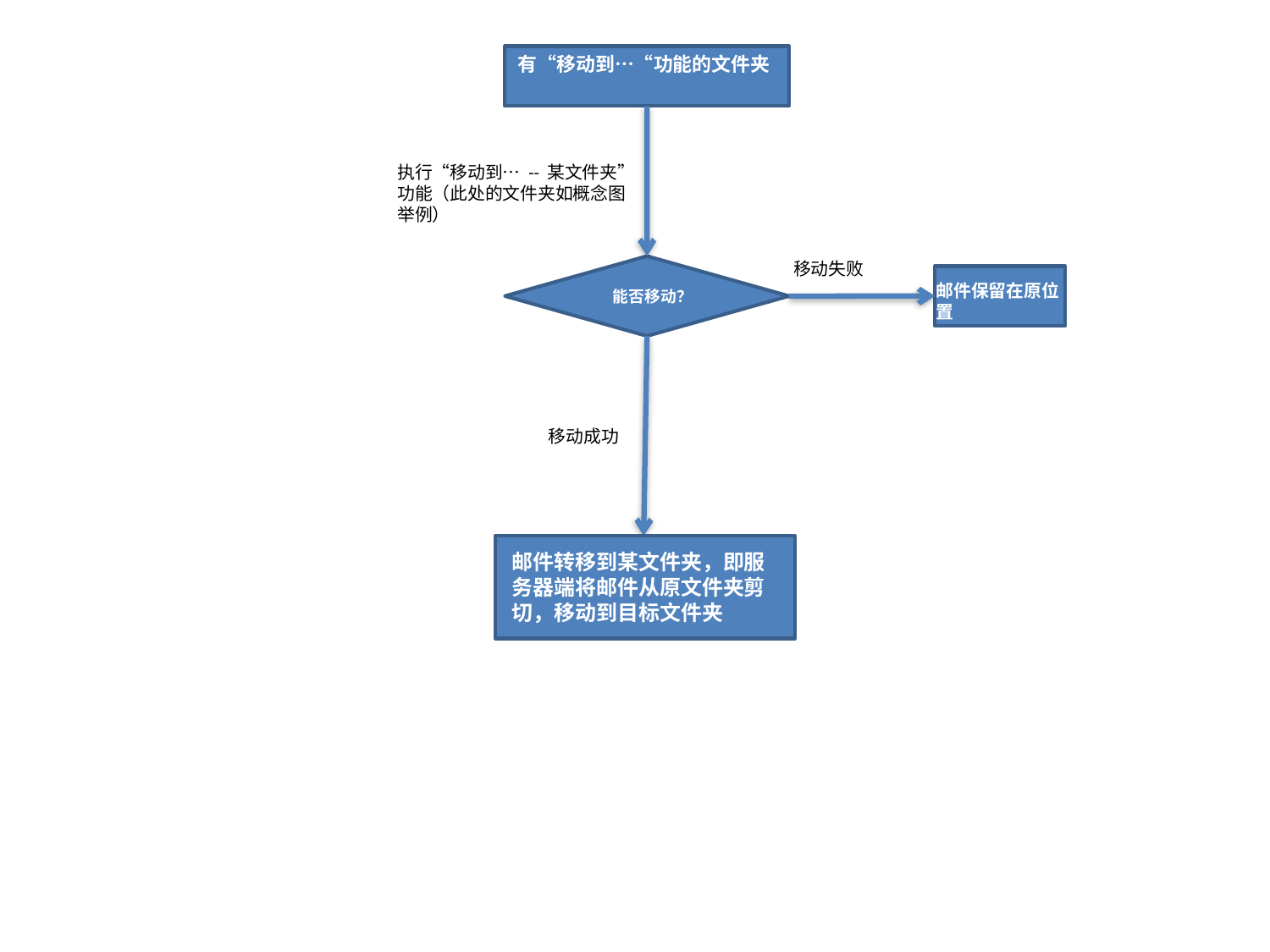

有“移动到…“功能的文件夹
执行“移动到… -- 某文件夹”功能（此处的文件夹如概念图举例）
移动失败

邮件保留在原位置
能否移动？
移动成功

邮件转移到某文件夹，即服务器端将邮件从原文件夹剪切，移动到目标文件夹